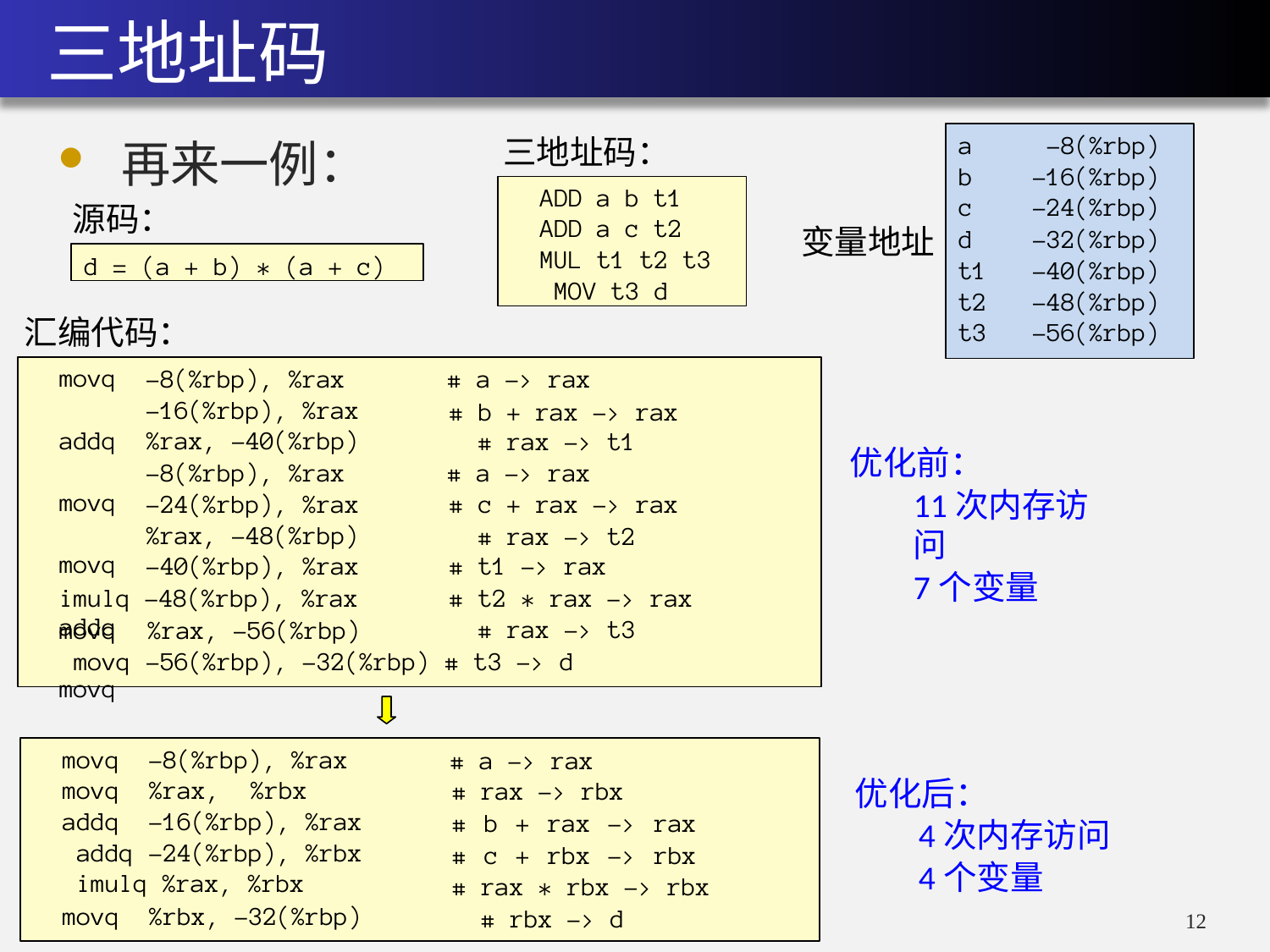

三地址码

a	-8(%rbp)
b	-16(%rbp)
c	-24(%rbp)
d	-32(%rbp)
t1	-40(%rbp)
t2	-48(%rbp)
t3	-56(%rbp)
再来一例：
三地址码：
ADD a b t1  ADD a c t2  MUL t1 t2 t3  MOV t3 d
源码：
变量地址
d = (a + b) * (a + c)
汇编代码：

movq  addq  movq  movq  addq  movq  movq
-8(%rbp), %rax
-16(%rbp), %rax
%rax, -40(%rbp)
-8(%rbp), %rax
-24(%rbp), %rax
%rax, -48(%rbp)
-40(%rbp), %rax
# a -> rax
# b + rax -> rax   # rax -> t1
# a -> rax
# c + rax -> rax   # rax -> t2
# t1 -> rax
# t2 * rax -> rax   # rax -> t3
优化前：
11次内存访问
7个变量
imulq -48(%rbp), %rax
movq	%rax, -56(%rbp)  movq
-56(%rbp), -32(%rbp) # t3 -> d

movq	-8(%rbp), %rax  movq	%rax, %rbx  addq	-16(%rbp), %rax  addq	-24(%rbp), %rbx  imulq %rax, %rbx
movq	%rbx, -32(%rbp)
# a -> rax
# rax -> rbx
# b + rax -> rax  # c + rbx -> rbx  # rax * rbx -> rbx   # rbx -> d
优化后：
4次内存访问
4个变量
12